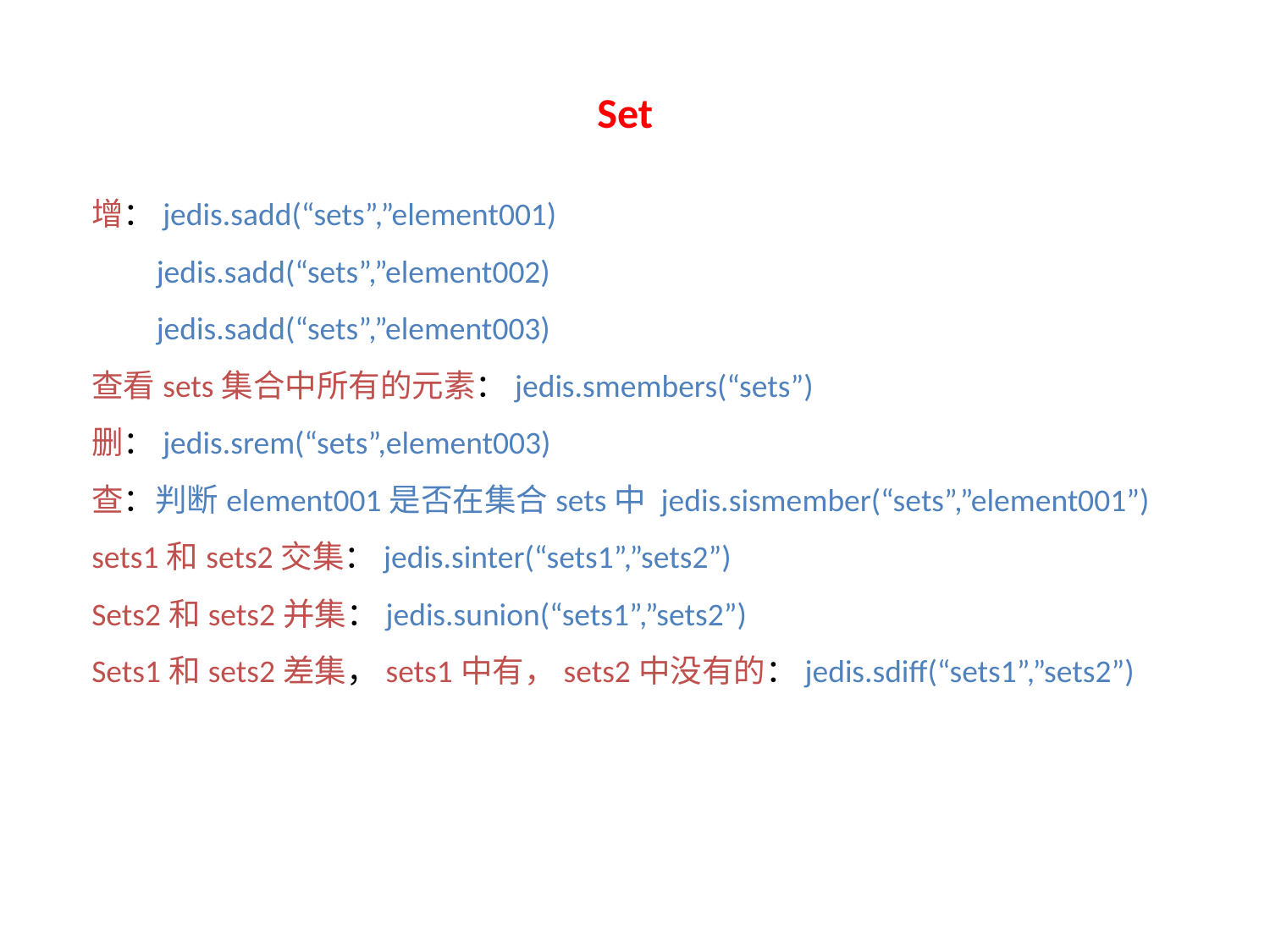

Set
增：jedis.sadd(“sets”,”element001)
         jedis.sadd(“sets”,”element002)
         jedis.sadd(“sets”,”element003)
查看sets集合中所有的元素：jedis.smembers(“sets”)
删：jedis.srem(“sets”,element003)
查：判断element001是否在集合sets中 jedis.sismember(“sets”,”element001”)
sets1和sets2交集：jedis.sinter(“sets1”,”sets2”)
Sets2和sets2并集：jedis.sunion(“sets1”,”sets2”)
Sets1和sets2差集，sets1中有，sets2中没有的：jedis.sdiff(“sets1”,”sets2”)